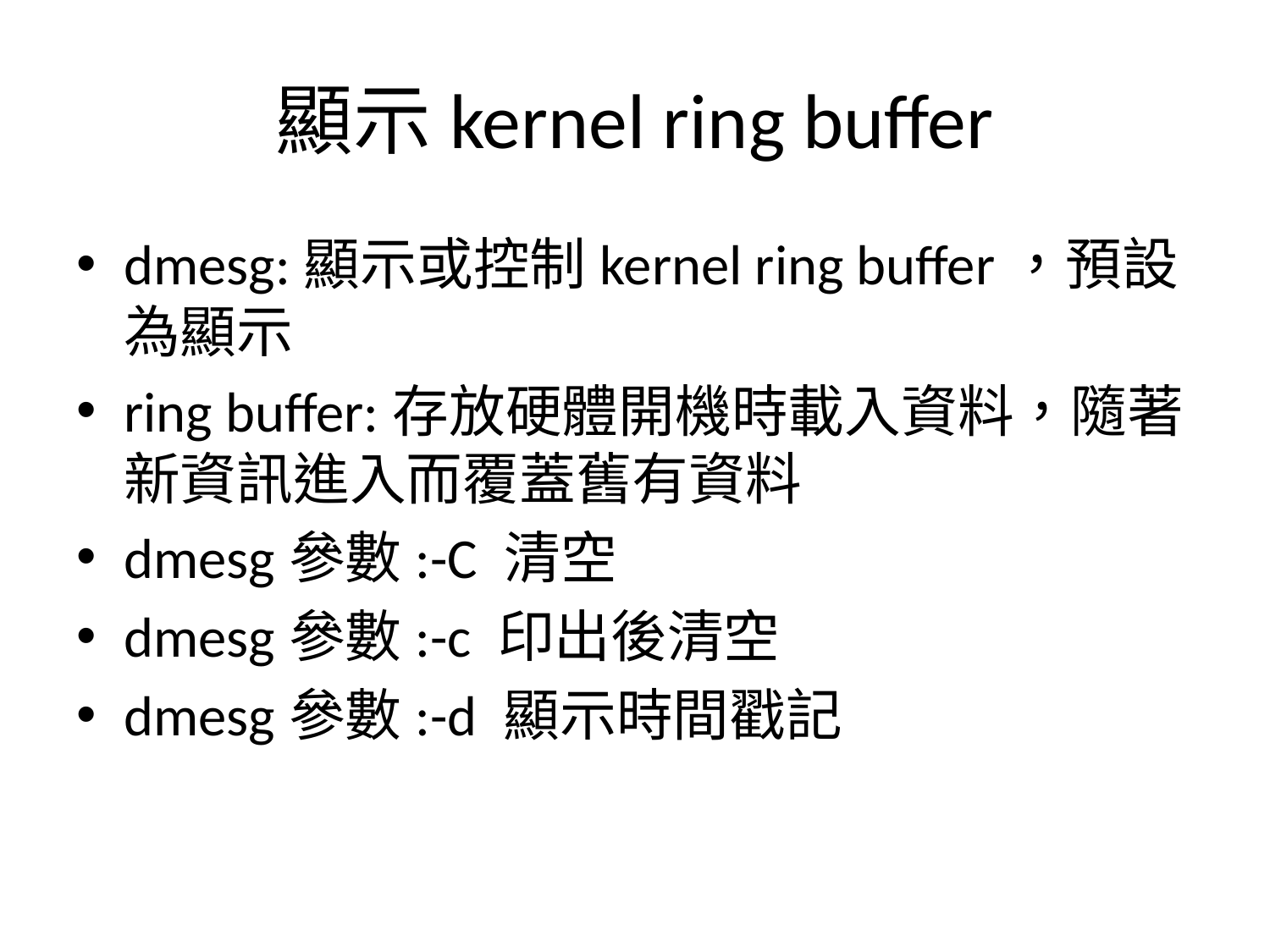

# 顯示kernel ring buffer
dmesg:顯示或控制kernel ring buffer，預設為顯示
ring buffer:存放硬體開機時載入資料，隨著新資訊進入而覆蓋舊有資料
dmesg參數:-C 清空
dmesg參數:-c 印出後清空
dmesg參數:-d 顯示時間戳記